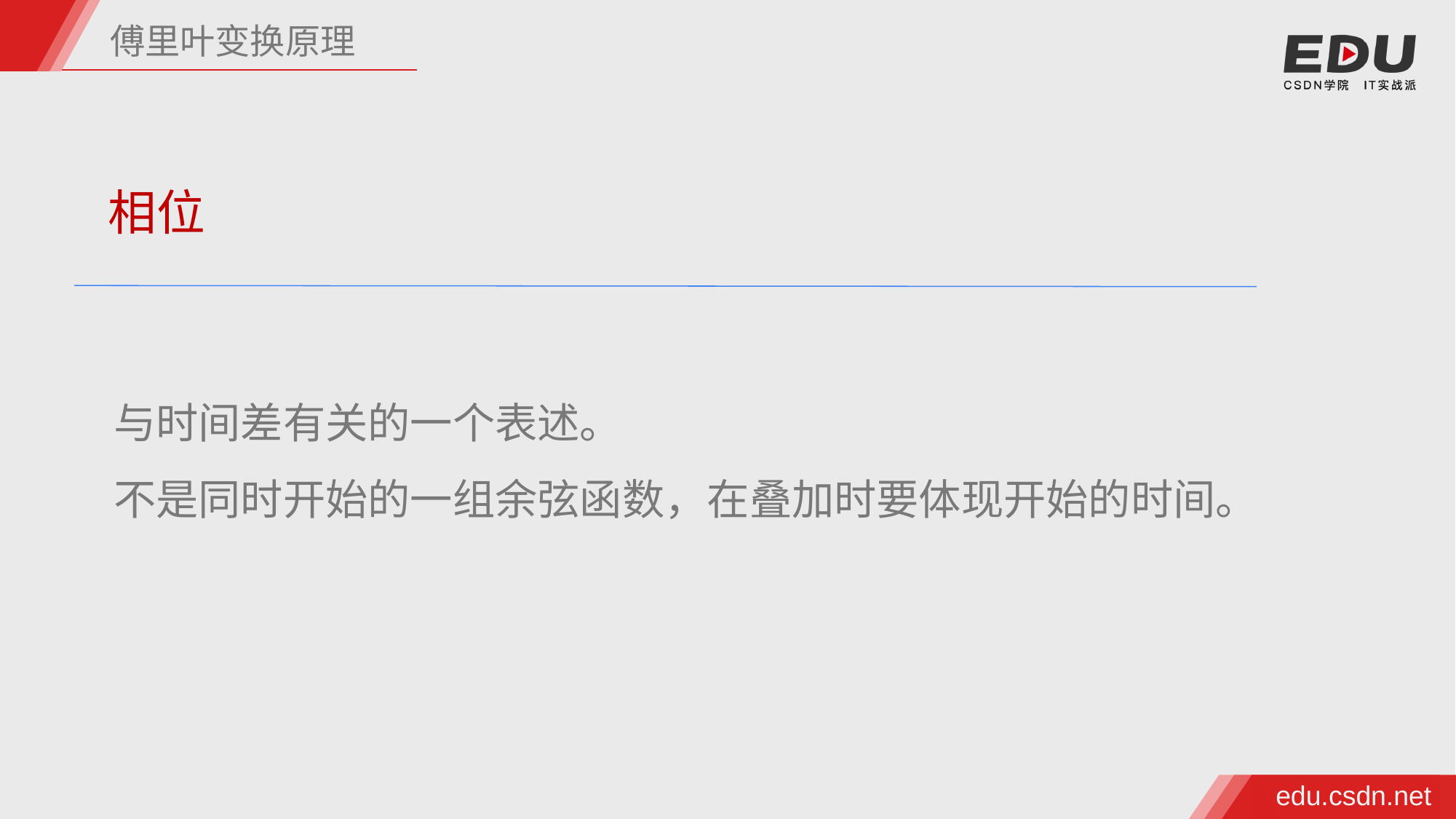

傅里叶变换原理
相位
与时间差有关的一个表述。
不是同时开始的一组余弦函数，在叠加时要体现开始的时间。